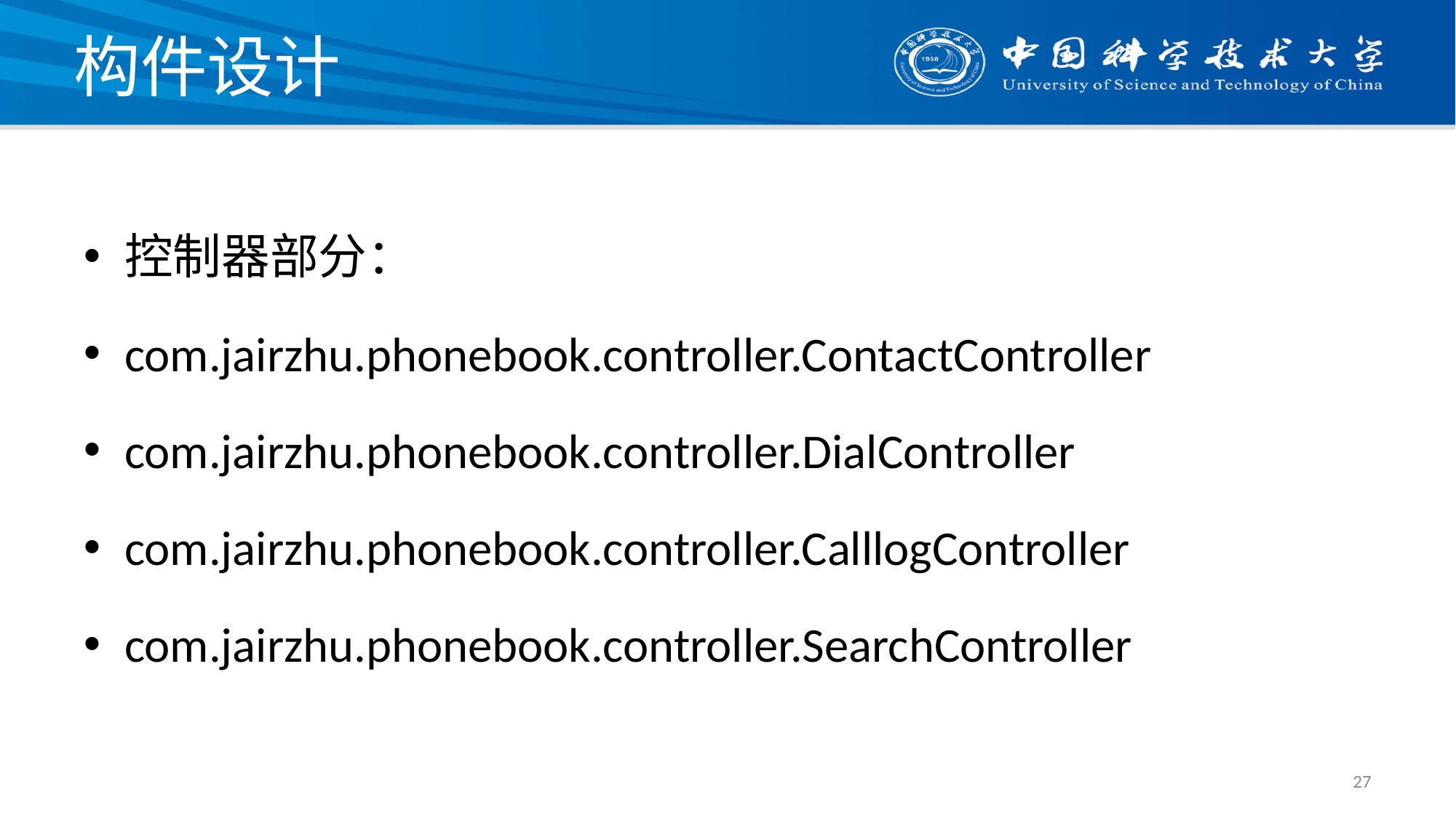

# 构件设计
控制器部分：
com.jairzhu.phonebook.controller.ContactController
com.jairzhu.phonebook.controller.DialController
com.jairzhu.phonebook.controller.CalllogController
com.jairzhu.phonebook.controller.SearchController
27